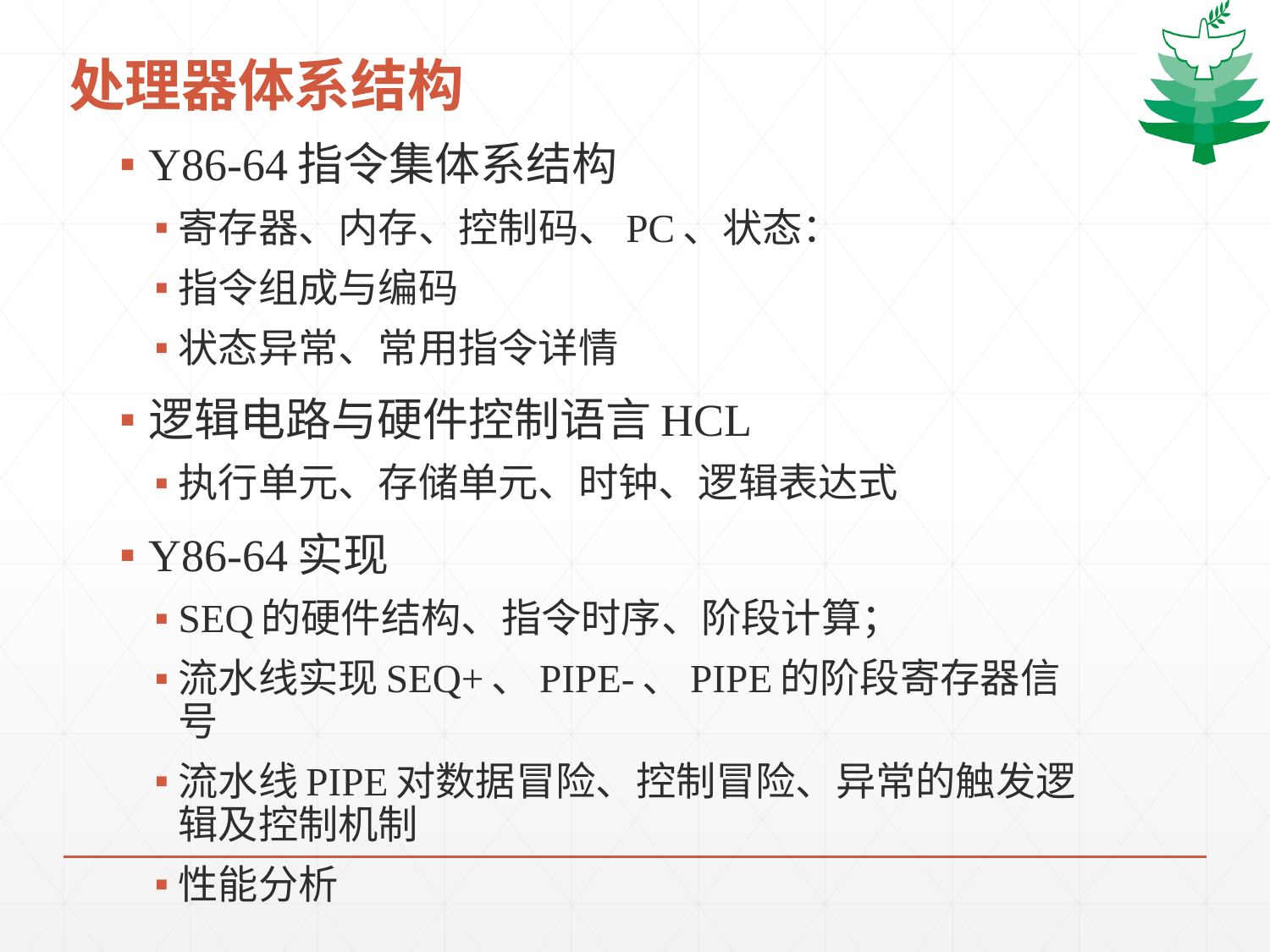

# 处理器体系结构
Y86-64指令集体系结构
寄存器、内存、控制码、PC、状态：
指令组成与编码
状态异常、常用指令详情
逻辑电路与硬件控制语言HCL
执行单元、存储单元、时钟、逻辑表达式
Y86-64实现
SEQ的硬件结构、指令时序、阶段计算；
流水线实现SEQ+、PIPE-、PIPE的阶段寄存器信号
流水线PIPE对数据冒险、控制冒险、异常的触发逻辑及控制机制
性能分析